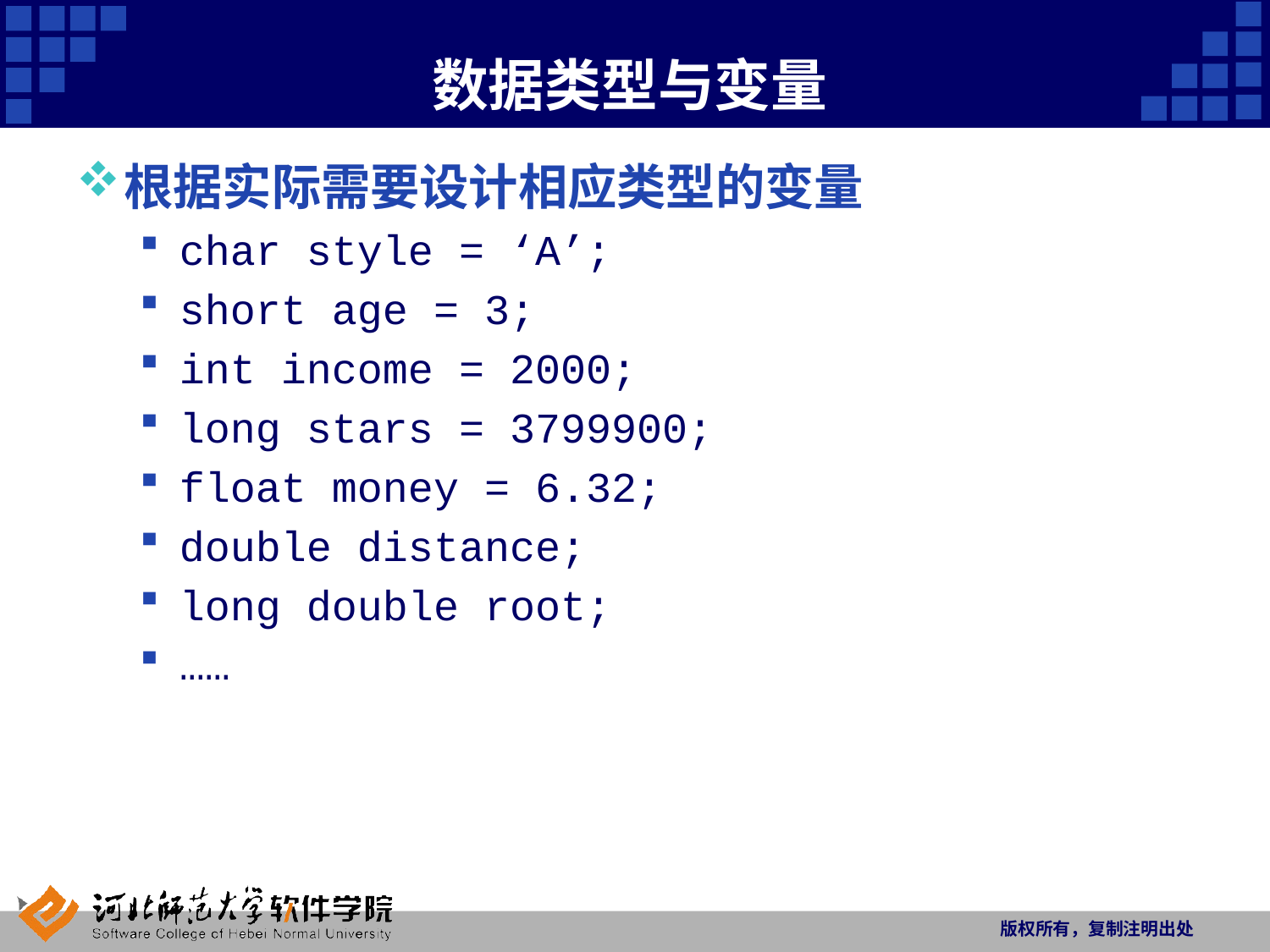

# 数据类型与变量
根据实际需要设计相应类型的变量
char style = ‘A’;
short age = 3;
int income = 2000;
long stars = 3799900;
float money = 6.32;
double distance;
long double root;
……
版权所有，复制注明出处